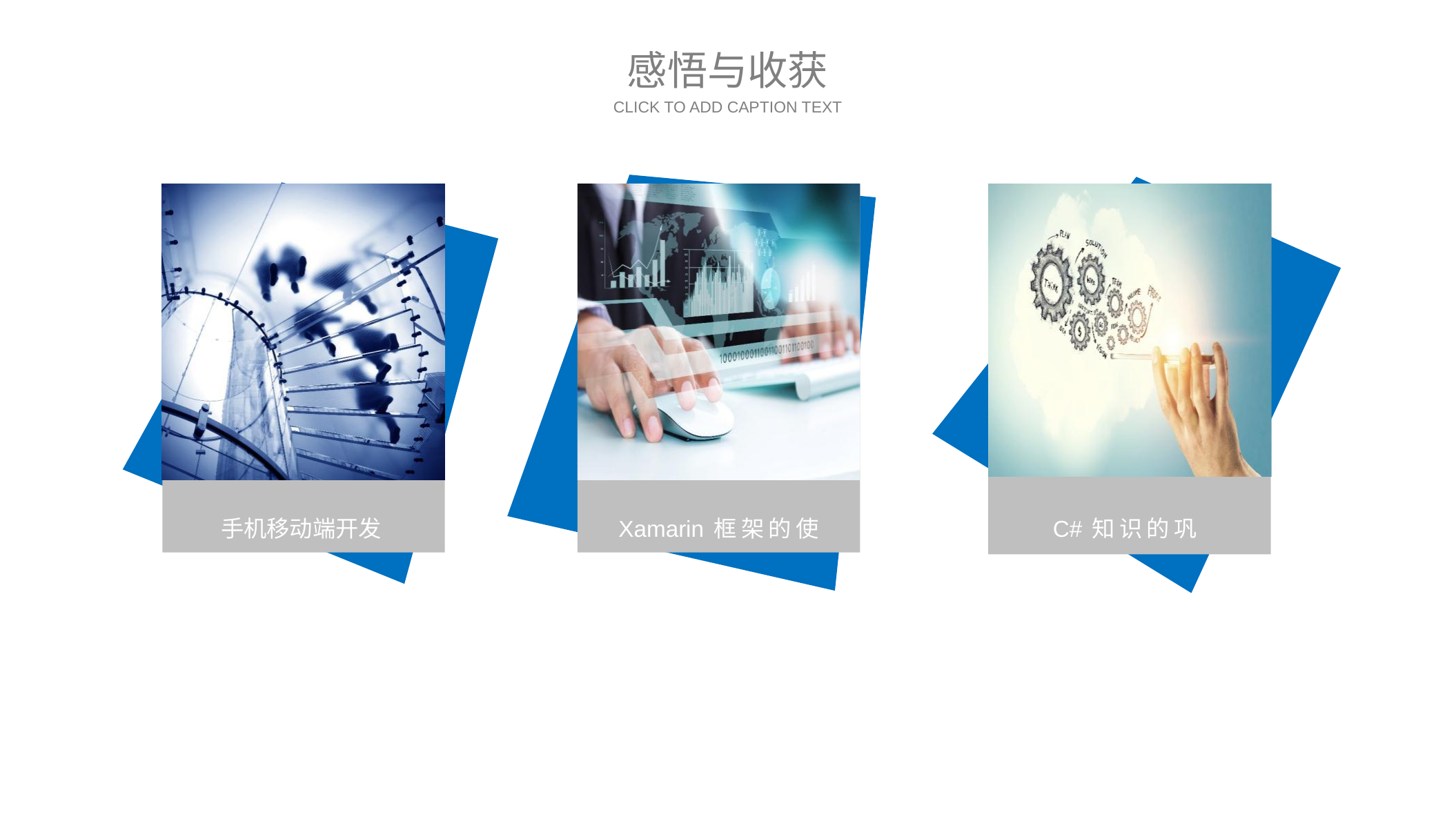

感悟与收获
CLICK TO ADD CAPTION TEXT

手机移动端开发
Xamarin框架的使用
C#知识的巩固